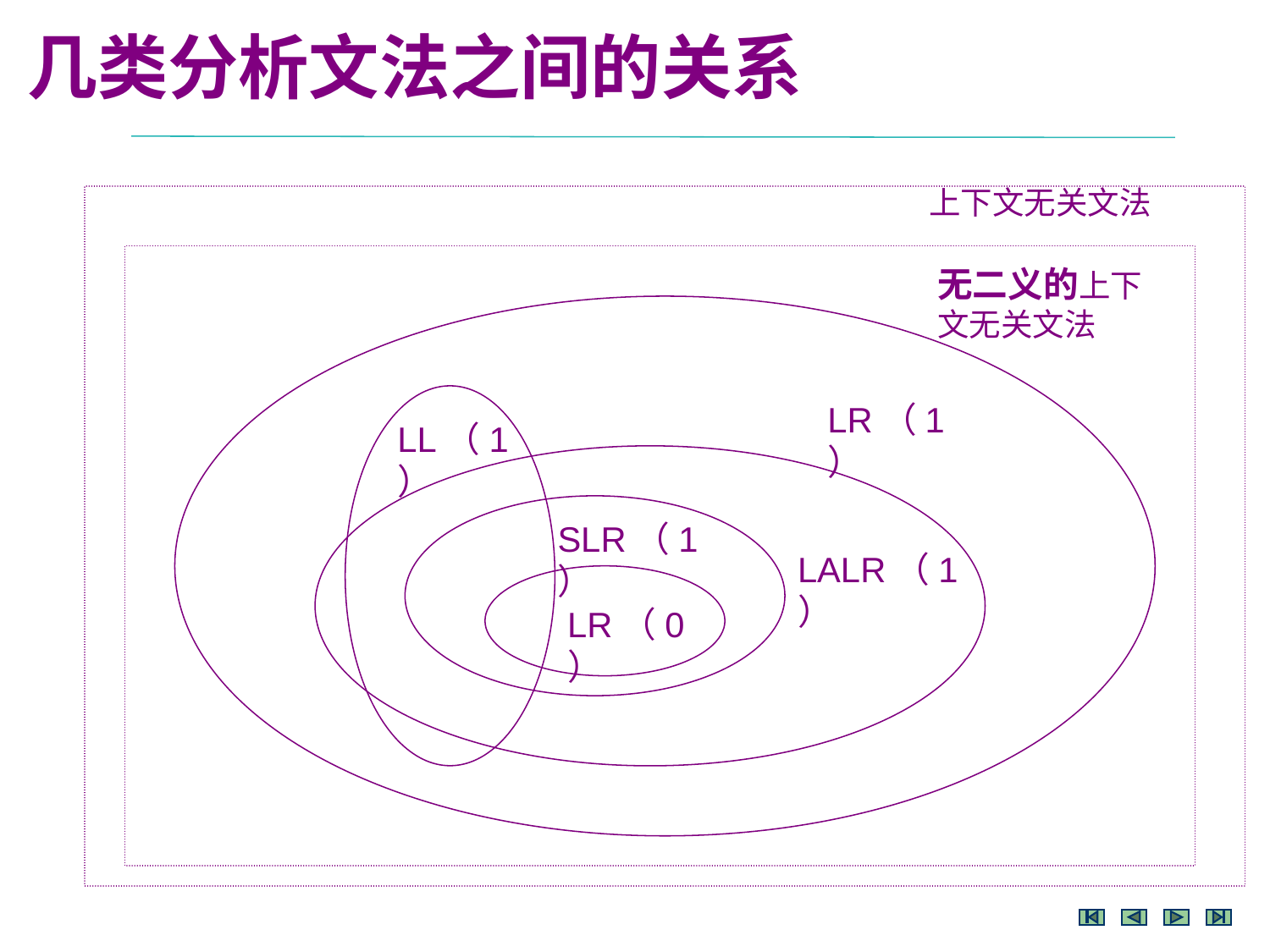

几类分析文法之间的关系
上下文无关文法

无二义的上下文无关文法

LR（1）
LL（1）

SLR（1）
LALR（1）

LR（0）